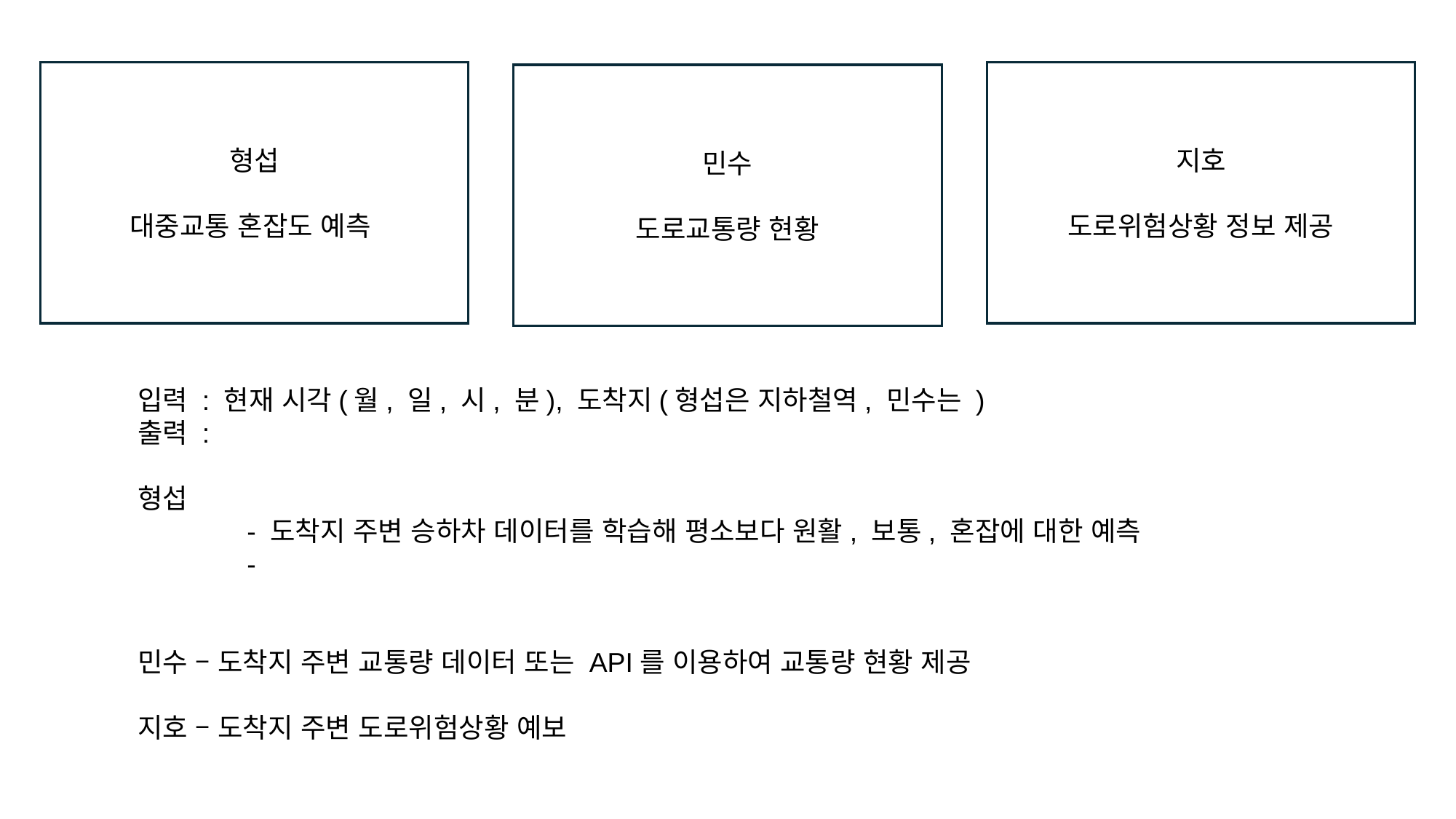

형섭
대중교통 혼잡도 예측
지호
도로위험상황 정보 제공
민수
도로교통량 현황
입력 : 현재 시각(월, 일, 시, 분), 도착지(형섭은 지하철역, 민수는 )
출력 :

형섭
	- 도착지 주변 승하차 데이터를 학습해 평소보다 원활, 보통, 혼잡에 대한 예측
	-

민수 – 도착지 주변 교통량 데이터 또는 API를 이용하여 교통량 현황 제공

지호 – 도착지 주변 도로위험상황 예보